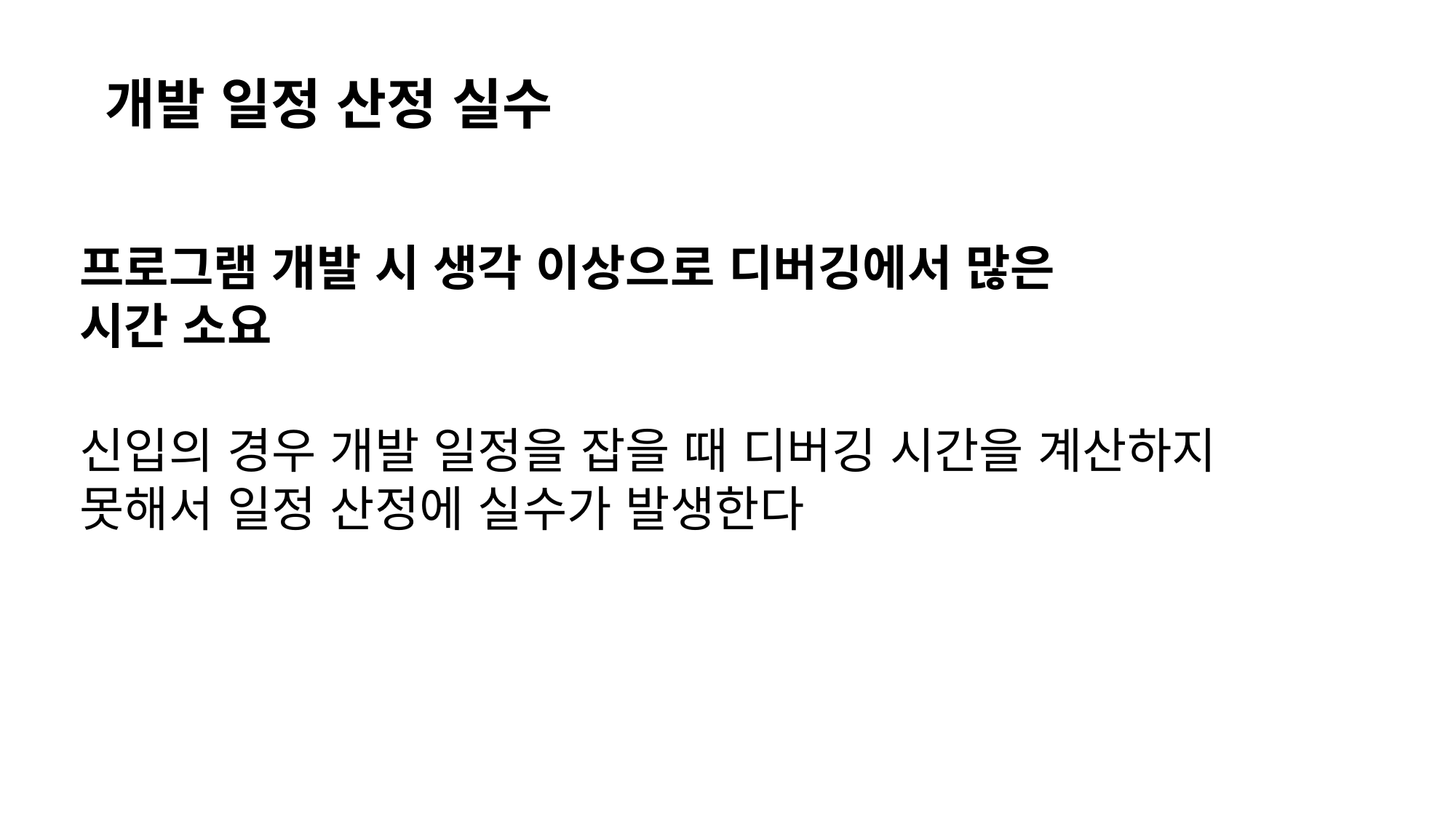

개발 일정 산정 실수
프로그램 개발 시 생각 이상으로 디버깅에서 많은 시간 소요
신입의 경우 개발 일정을 잡을 때 디버깅 시간을 계산하지 못해서 일정 산정에 실수가 발생한다